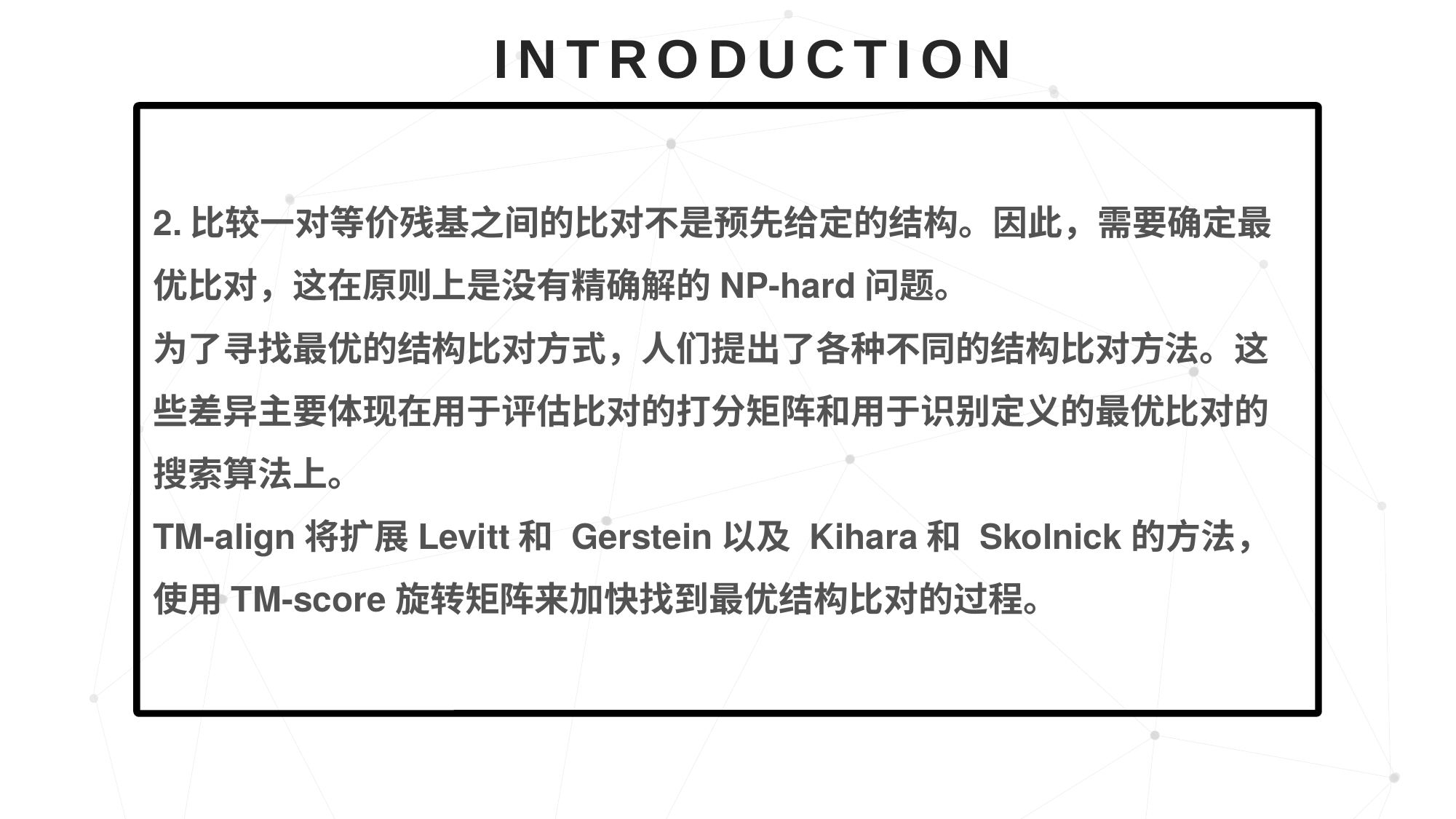

INTRODUCTION

2.比较一对等价残基之间的比对不是预先给定的结构。因此，需要确定最优比对，这在原则上是没有精确解的NP-hard问题。
为了寻找最优的结构比对方式，人们提出了各种不同的结构比对方法。这些差异主要体现在用于评估比对的打分矩阵和用于识别定义的最优比对的搜索算法上。
TM-align将扩展Levitt和 Gerstein以及 Kihara和 Skolnick的方法，使用TM-score旋转矩阵来加快找到最优结构比对的过程。